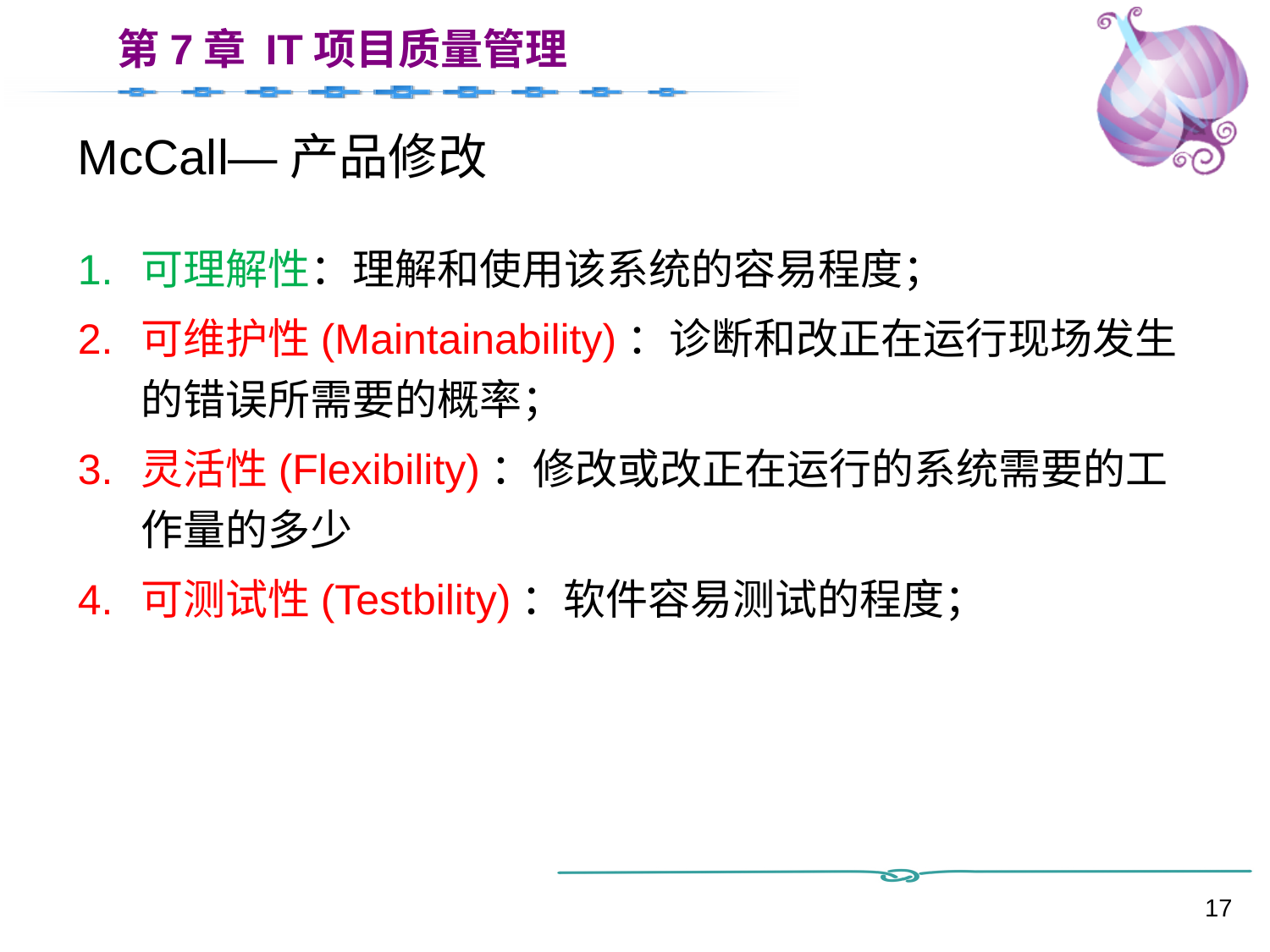

# McCall—产品修改
可理解性：理解和使用该系统的容易程度；
可维护性(Maintainability)：诊断和改正在运行现场发生的错误所需要的概率；
灵活性(Flexibility)：修改或改正在运行的系统需要的工作量的多少
可测试性(Testbility)：软件容易测试的程度；

17